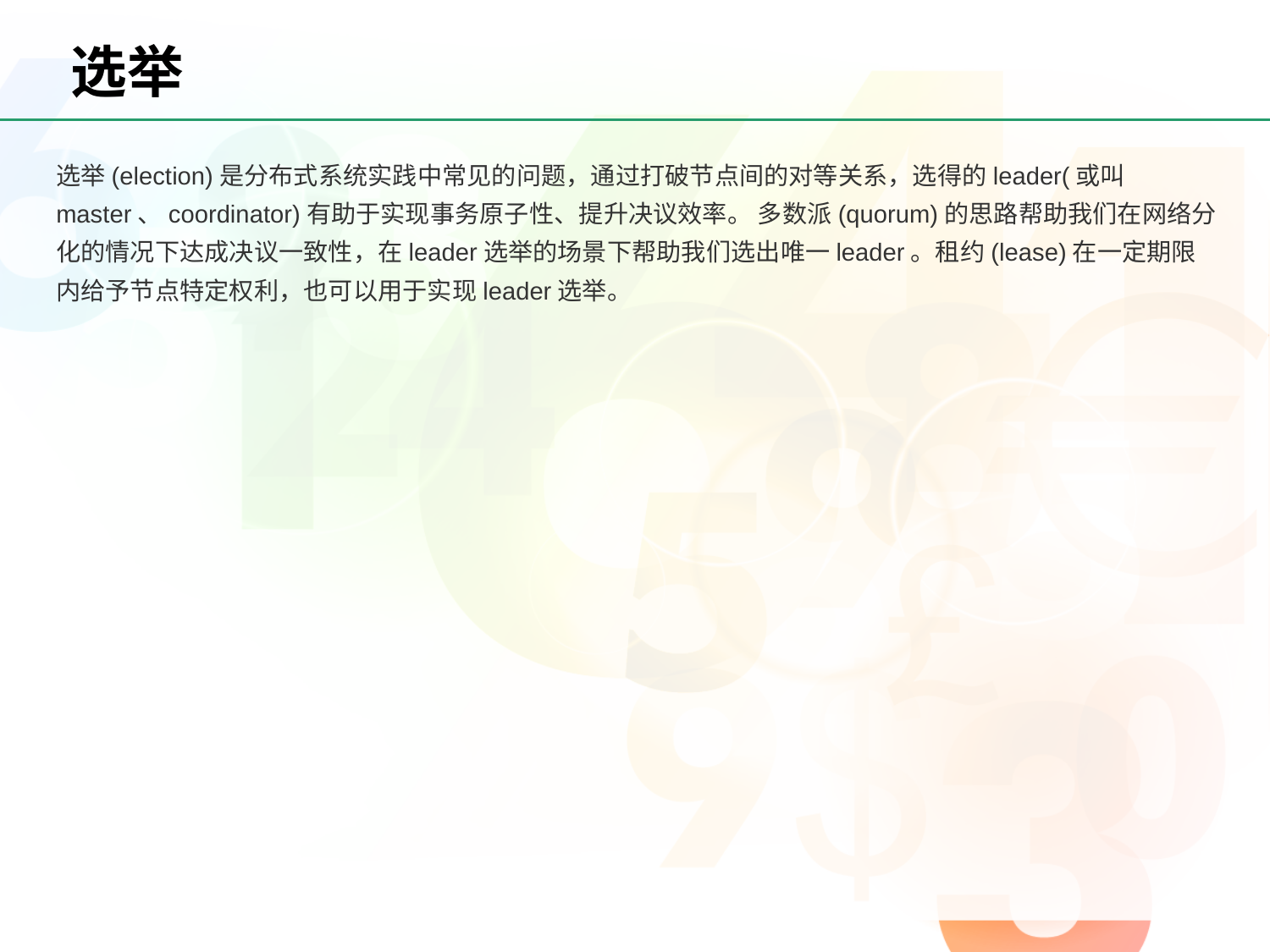

# 选举
选举(election)是分布式系统实践中常见的问题，通过打破节点间的对等关系，选得的leader(或叫master、coordinator)有助于实现事务原子性、提升决议效率。 多数派(quorum)的思路帮助我们在网络分化的情况下达成决议一致性，在leader选举的场景下帮助我们选出唯一leader。租约(lease)在一定期限内给予节点特定权利，也可以用于实现leader选举。